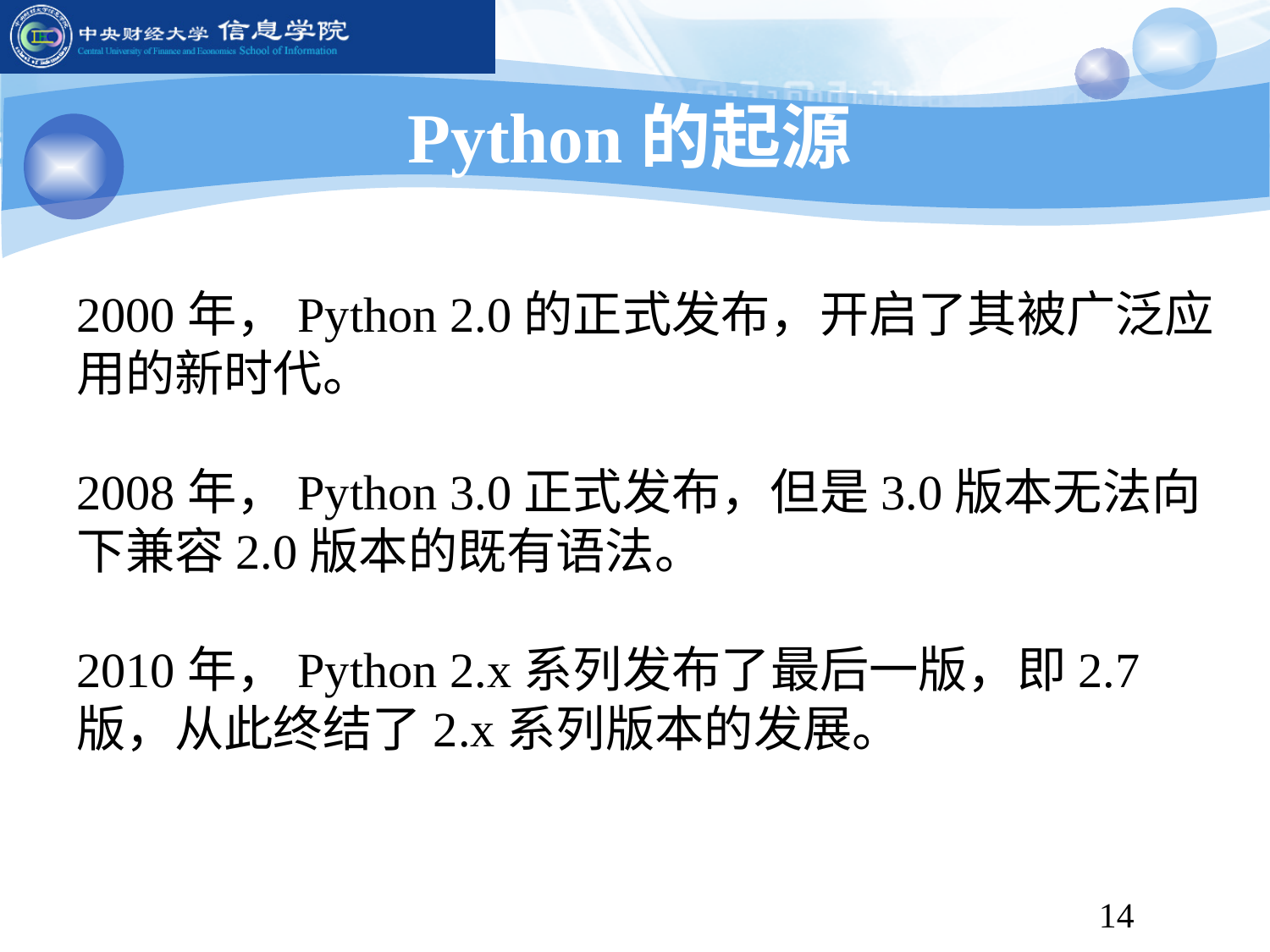

# Python的起源
2000年，Python 2.0的正式发布，开启了其被广泛应用的新时代。

2008年，Python 3.0正式发布，但是3.0版本无法向下兼容2.0版本的既有语法。

2010年，Python 2.x系列发布了最后一版，即2.7版，从此终结了2.x系列版本的发展。